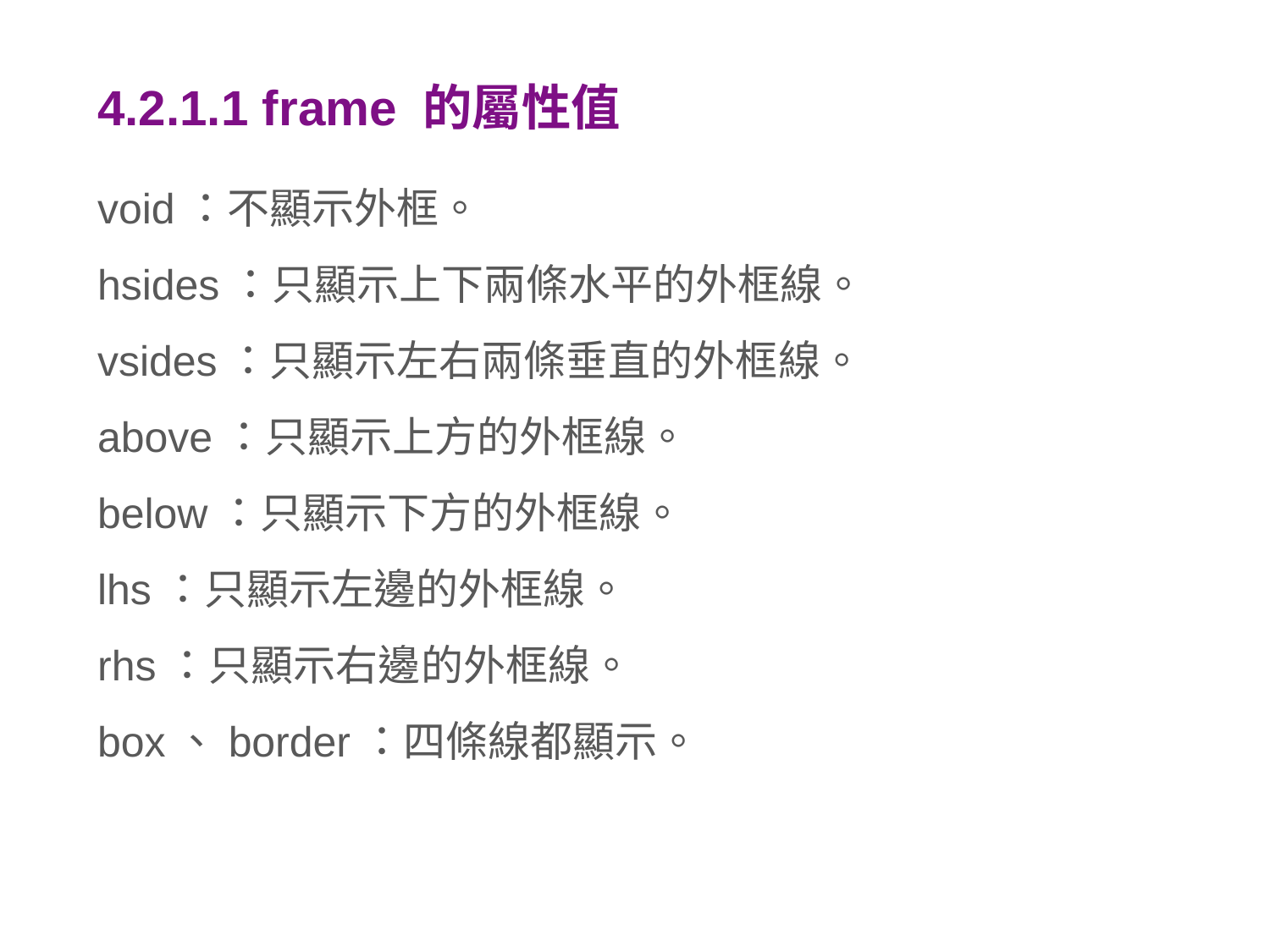

# 4.2.1.1 frame 的屬性值
void：不顯示外框。
hsides：只顯示上下兩條水平的外框線。
vsides：只顯示左右兩條垂直的外框線。
above：只顯示上方的外框線。
below：只顯示下方的外框線。
lhs：只顯示左邊的外框線。
rhs：只顯示右邊的外框線。
box、border：四條線都顯示。